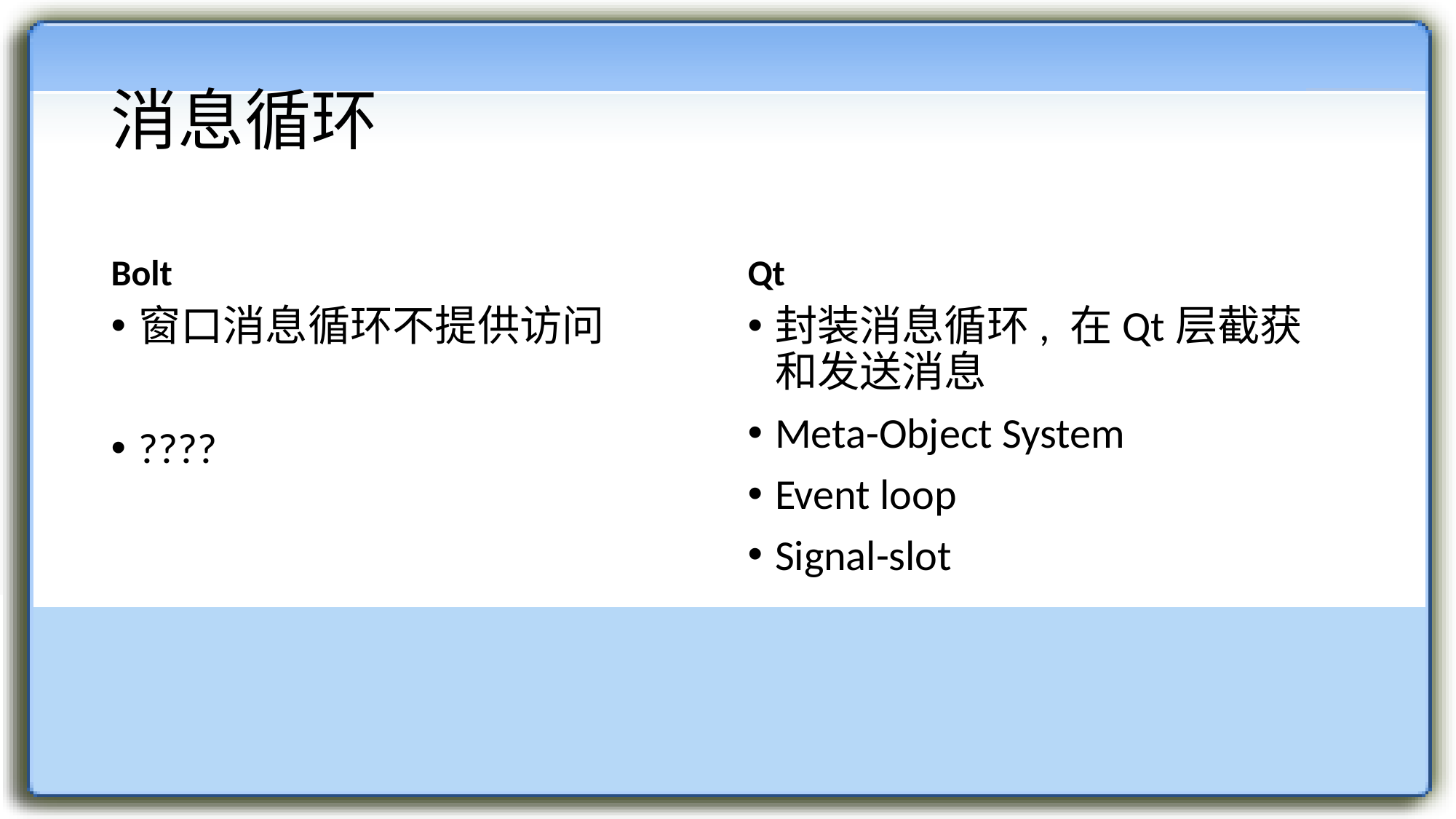

# 消息循环
Bolt
Qt
窗口消息循环不提供访问

????
封装消息循环, 在Qt层截获和发送消息
Meta-Object System
Event loop
Signal-slot